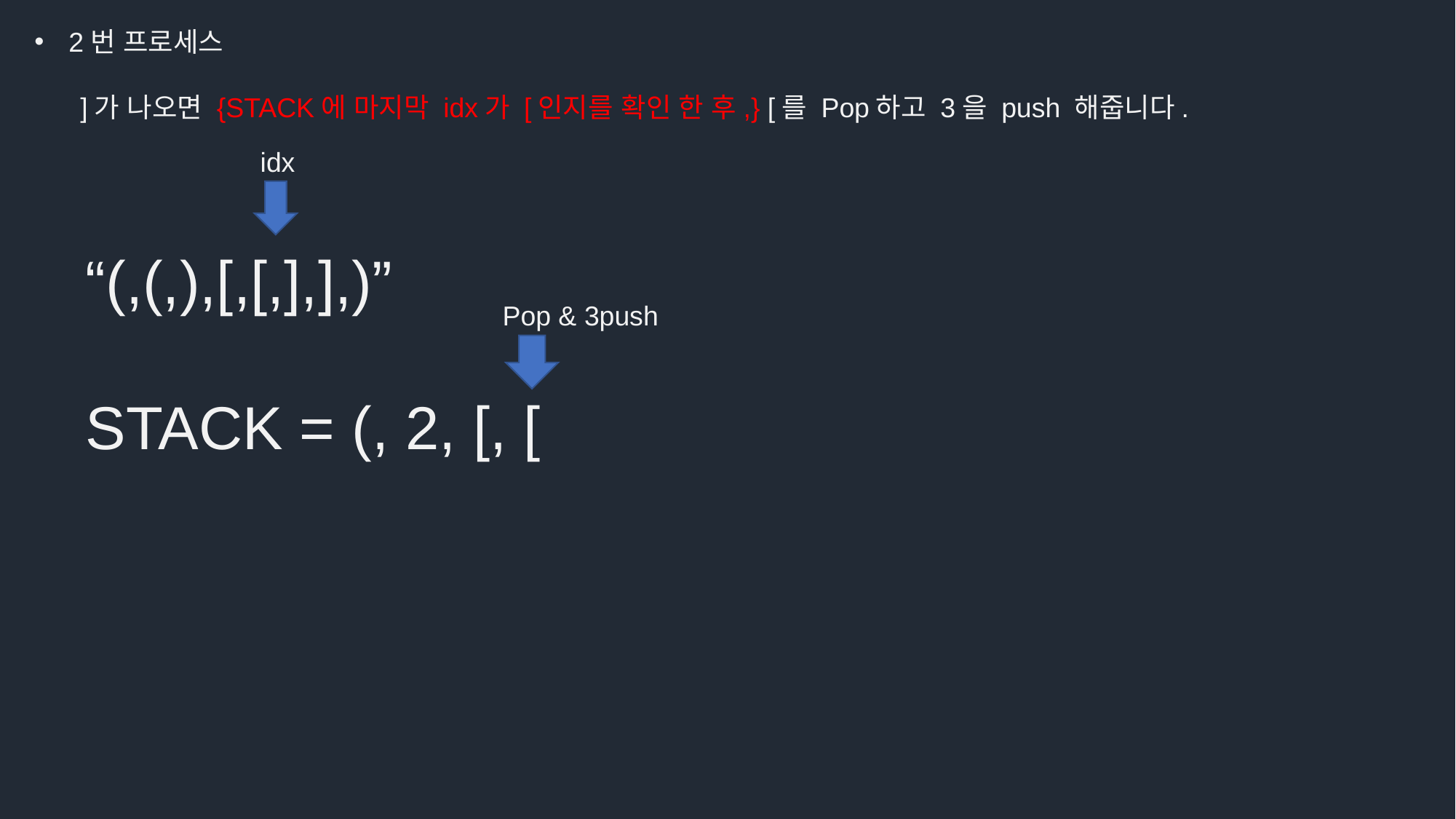

2번 프로세스

      ]가 나오면 {STACK에 마지막 idx가 [인지를 확인 한 후,} [를 Pop하고 3을 push 해줍니다.
idx

“(,(,),[,[,],],)”

STACK = (, 2, [, [
Pop & 3push